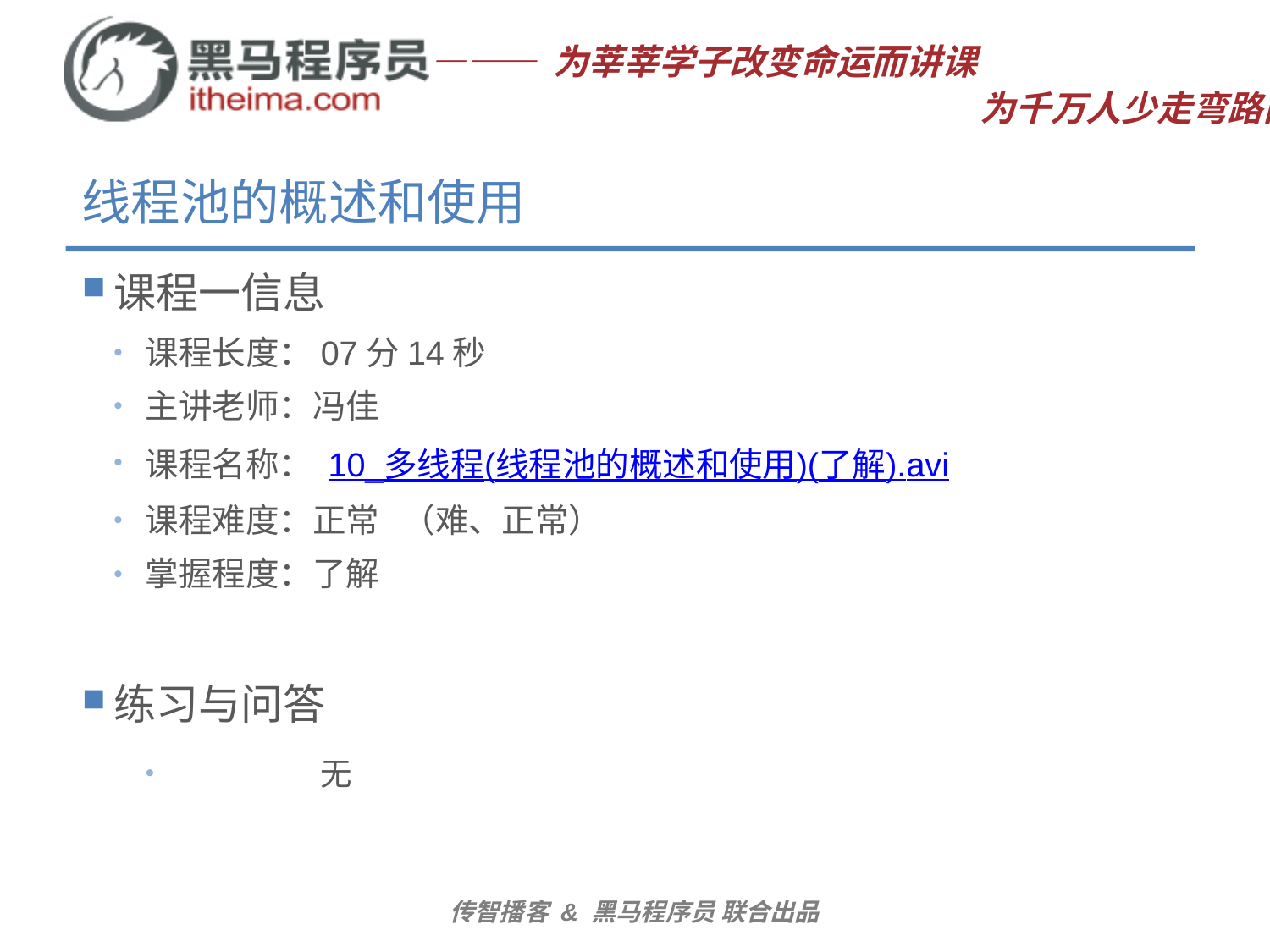

# 线程池的概述和使用
课程一信息
课程长度：07分14秒
主讲老师：冯佳
课程名称： 10_多线程(线程池的概述和使用)(了解).avi
课程难度：正常   （难、正常）
掌握程度：了解

练习与问答
	无